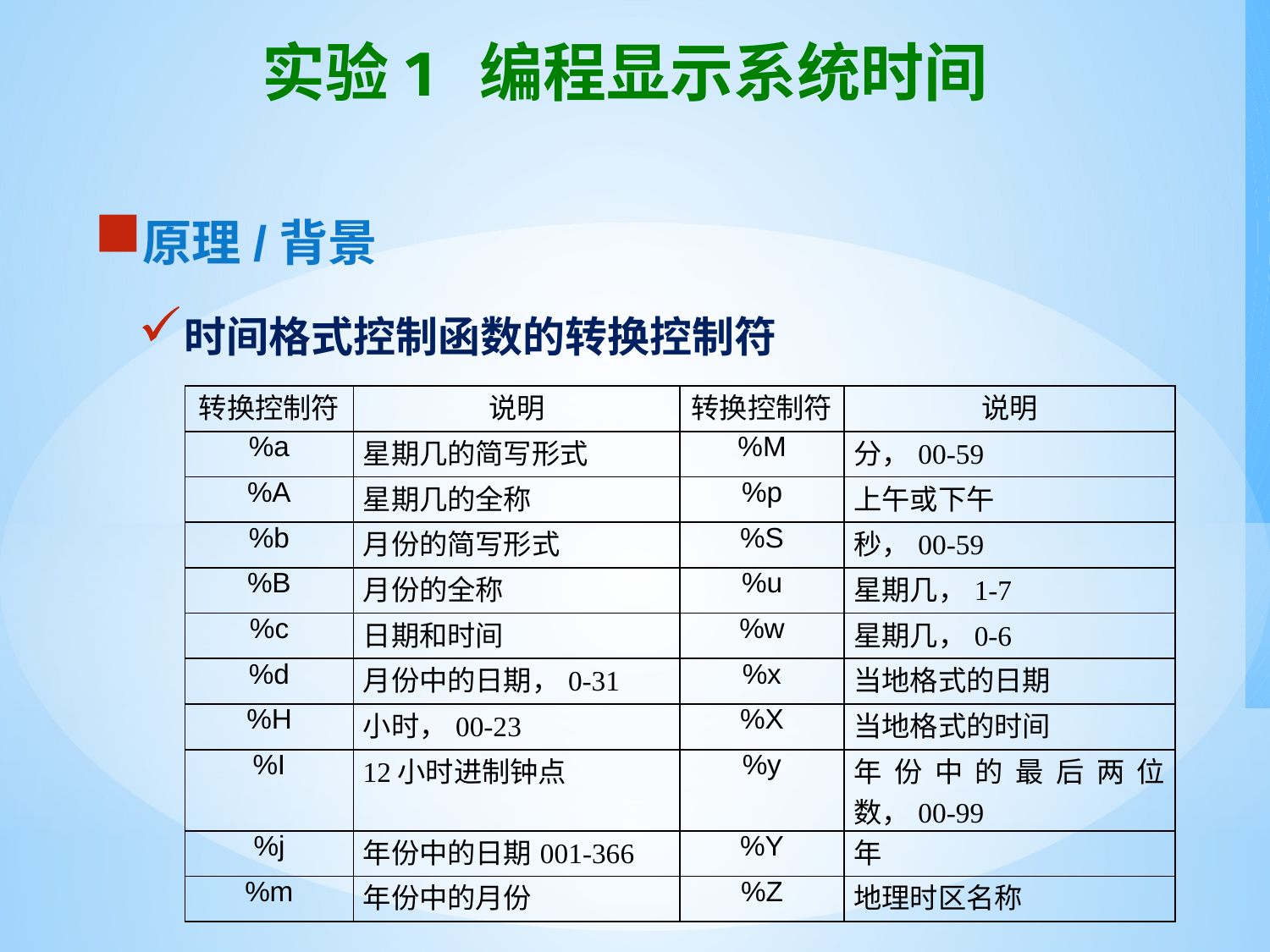

# 实验1  编程显示系统时间
原理/背景
时间格式控制函数的转换控制符

| 转换控制符 | 说明 | 转换控制符 | 说明 |
| --- | --- | --- | --- |
| %a | 星期几的简写形式 | %M | 分，00-59 |
| %A | 星期几的全称 | %p | 上午或下午 |
| %b | 月份的简写形式 | %S | 秒，00-59 |
| %B | 月份的全称 | %u | 星期几，1-7 |
| %c | 日期和时间 | %w | 星期几，0-6 |
| %d | 月份中的日期，0-31 | %x | 当地格式的日期 |
| %H | 小时，00-23 | %X | 当地格式的时间 |
| %I | 12小时进制钟点 | %y | 年份中的最后两位数，00-99 |
| %j | 年份中的日期001-366 | %Y | 年 |
| %m | 年份中的月份 | %Z | 地理时区名称 |